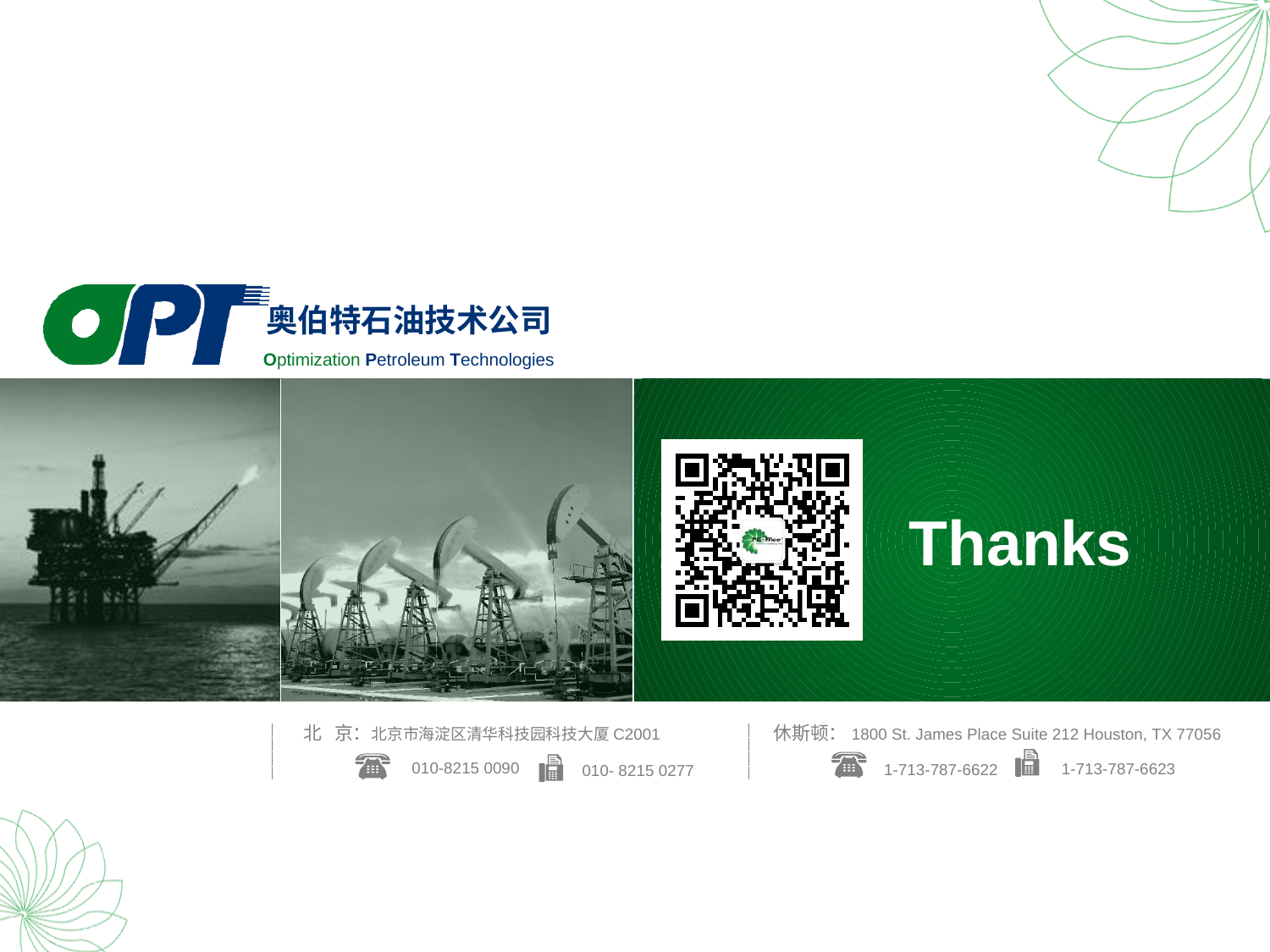

Thanks
休斯顿：1800 St. James Place Suite 212 Houston, TX 77056
1-713-787-6623

1-713-787-6622

北   京：北京市海淀区清华科技园科技大厦C2001

010- 8215 0277
010-8215 0090